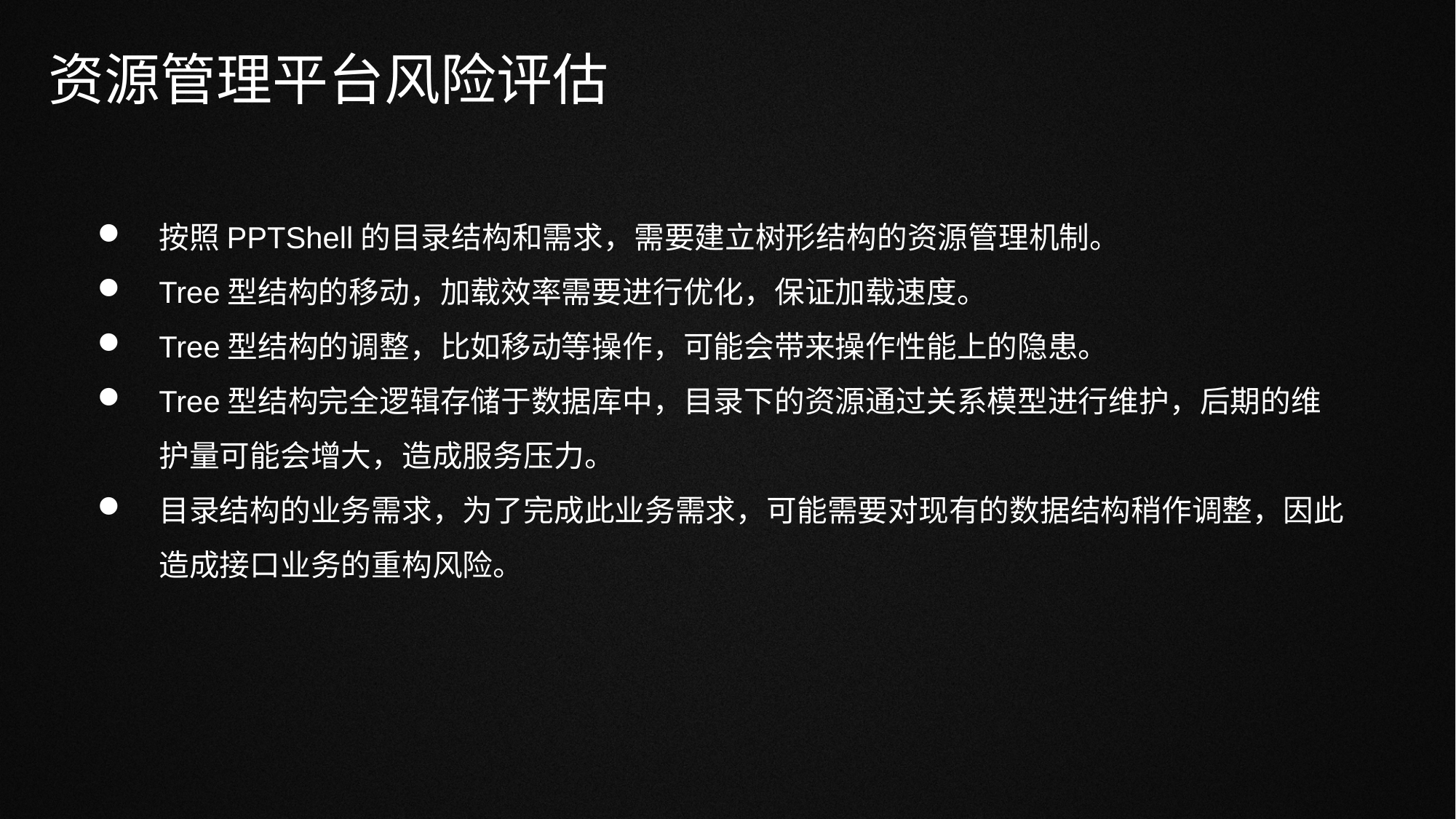

# 资源管理平台风险评估
按照PPTShell的目录结构和需求，需要建立树形结构的资源管理机制。
Tree型结构的移动，加载效率需要进行优化，保证加载速度。
Tree型结构的调整，比如移动等操作，可能会带来操作性能上的隐患。
Tree型结构完全逻辑存储于数据库中，目录下的资源通过关系模型进行维护，后期的维护量可能会增大，造成服务压力。
目录结构的业务需求，为了完成此业务需求，可能需要对现有的数据结构稍作调整，因此造成接口业务的重构风险。